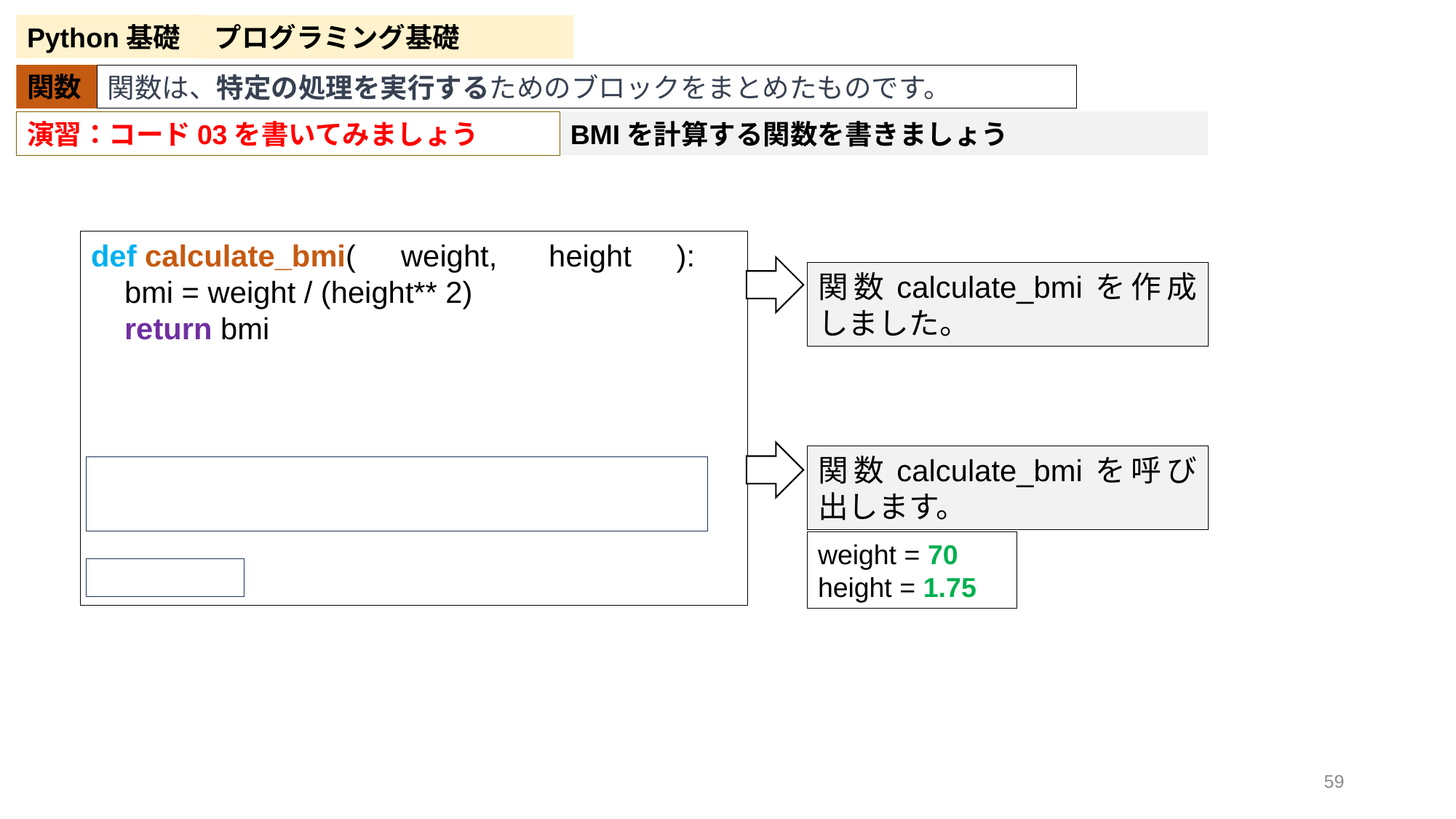

Python基礎
プログラミング基礎
関数
関数は、特定の処理を実行するためのブロックをまとめたものです。
BMIを計算する関数を書きましょう
演習：コード03を書いてみましょう
def calculate_bmi(　weight,　 height　):
    bmi = weight / (height** 2)
    return bmi

bmi_result = calculate_bmi(weight, height)
print(bmi_result)

BMI: 22.86

関数calculate_bmiを作成しました。

関数calculate_bmiを呼び出します。

weight = 70
height = 1.75

59